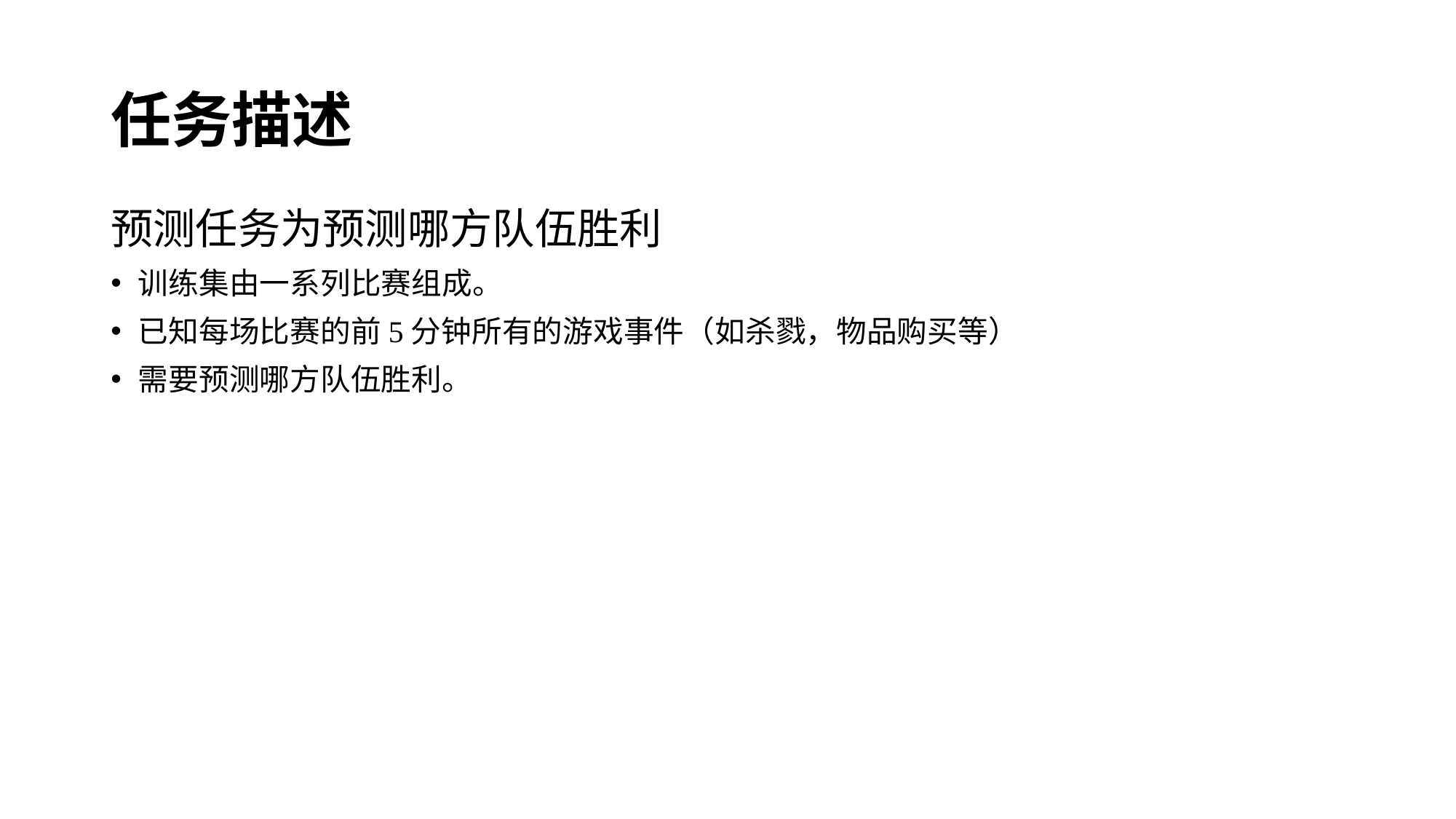

# 任务描述
预测任务为预测哪方队伍胜利
训练集由一系列比赛组成。
已知每场比赛的前5分钟所有的游戏事件（如杀戮，物品购买等）
需要预测哪方队伍胜利。